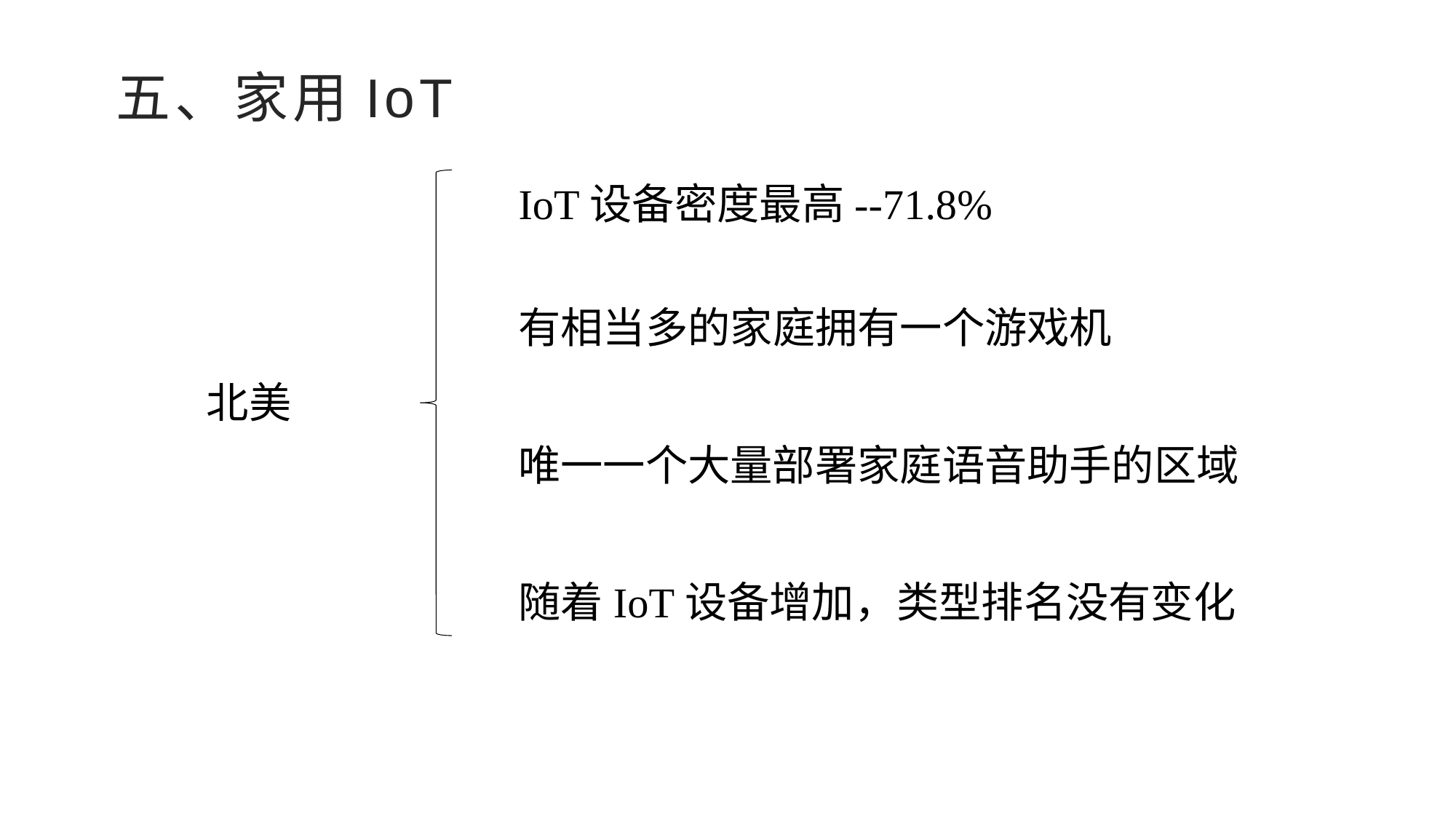

# 五、家用IoT

IoT设备密度最高--71.8%
有相当多的家庭拥有一个游戏机
北美
唯一一个大量部署家庭语音助手的区域
随着IoT设备增加，类型排名没有变化